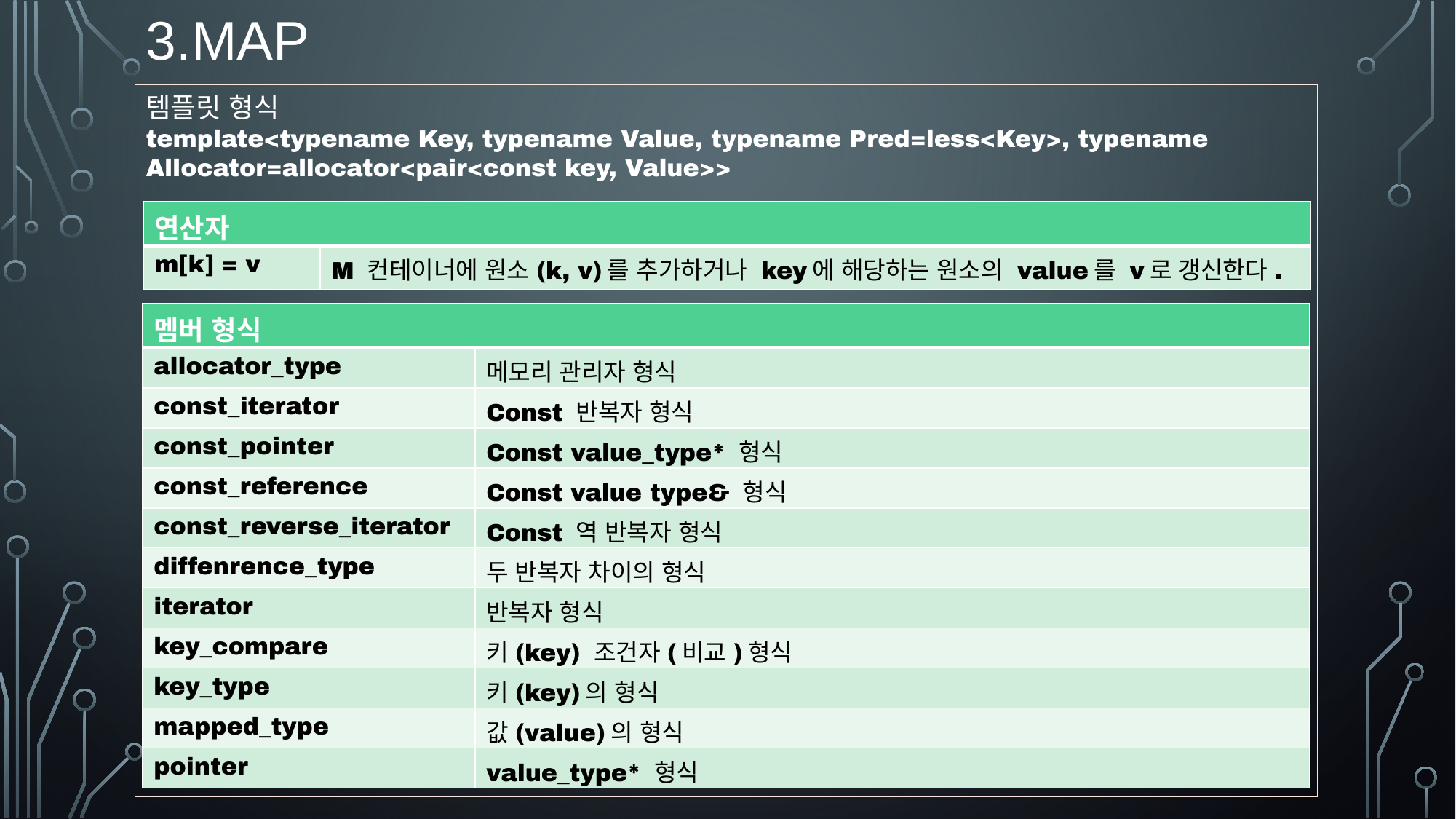

# 3.map
템플릿 형식
template<typename Key, typename Value, typename Pred=less<Key>, typename Allocator=allocator<pair<const key, Value>>

| 연산자 |  |
| --- | --- |
| m[k] = v | M 컨테이너에 원소(k, v)를 추가하거나 key에 해당하는 원소의 value를 v로 갱신한다. |
| 멤버 형식 |  |
| --- | --- |
| allocator\_type | 메모리 관리자 형식 |
| const\_iterator | Const 반복자 형식 |
| const\_pointer | Const value\_type\* 형식 |
| const\_reference | Const value type& 형식 |
| const\_reverse\_iterator | Const 역 반복자 형식 |
| diffenrence\_type | 두 반복자 차이의 형식 |
| iterator | 반복자 형식 |
| key\_compare | 키(key) 조건자(비교)형식 |
| key\_type | 키(key)의 형식 |
| mapped\_type | 값(value)의 형식 |
| pointer | value\_type\* 형식 |